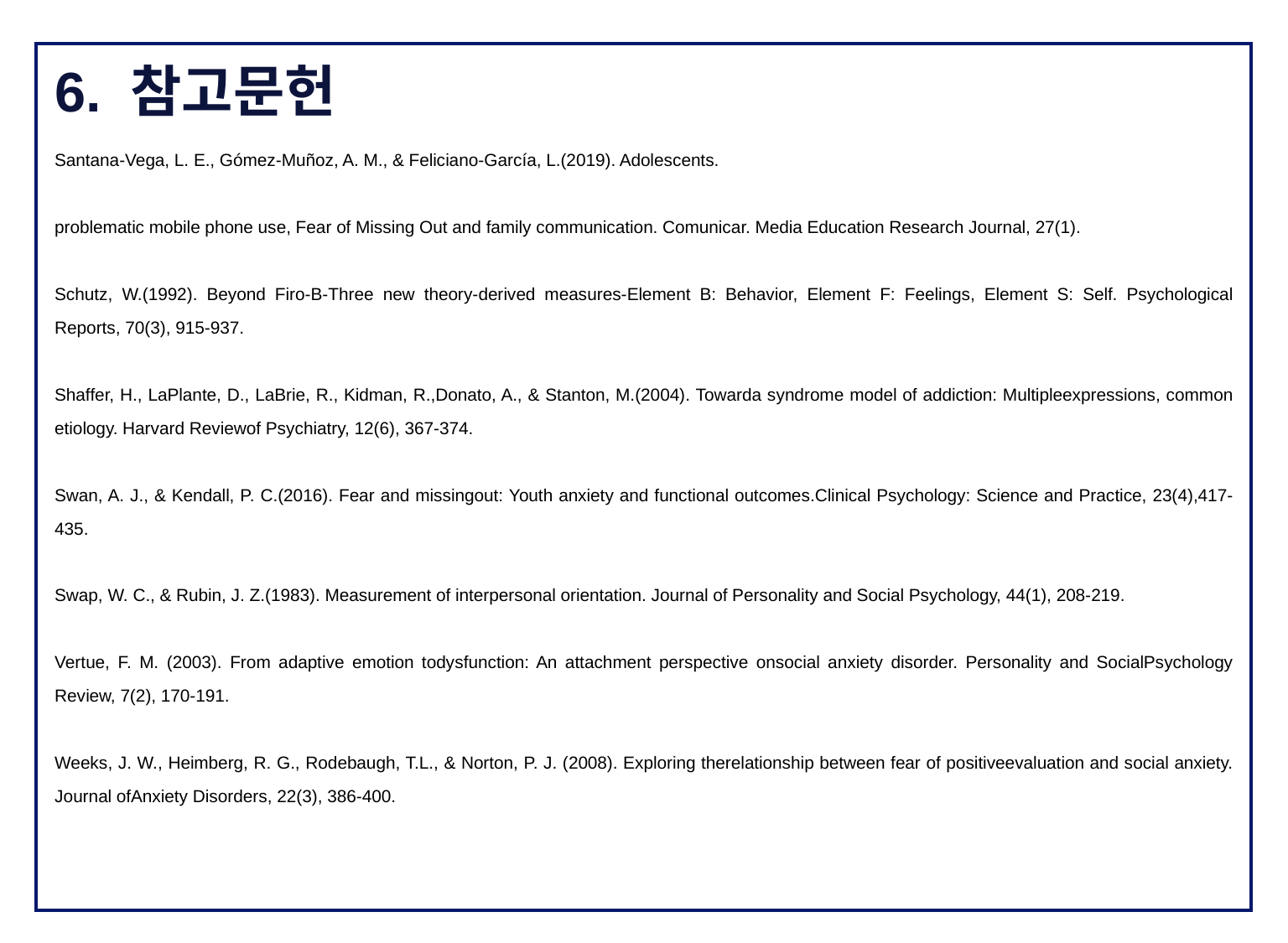

6. 참고문헌
Santana-Vega, L. E., Gómez-Muñoz, A. M., & Feliciano-García, L.(2019). Adolescents.

problematic mobile phone use, Fear of Missing Out and family communication. Comunicar. Media Education Research Journal, 27(1).

Schutz, W.(1992). Beyond Firo-B-Three new theory-derived measures-Element B: Behavior, Element F: Feelings, Element S: Self. Psychological Reports, 70(3), 915-937.

Shaffer, H., LaPlante, D., LaBrie, R., Kidman, R.,Donato, A., & Stanton, M.(2004). Towarda syndrome model of addiction: Multipleexpressions, common etiology. Harvard Reviewof Psychiatry, 12(6), 367-374.

Swan, A. J., & Kendall, P. C.(2016). Fear and missingout: Youth anxiety and functional outcomes.Clinical Psychology: Science and Practice, 23(4),417-435.

Swap, W. C., & Rubin, J. Z.(1983). Measurement of interpersonal orientation. Journal of Personality and Social Psychology, 44(1), 208-219.

Vertue, F. M. (2003). From adaptive emotion todysfunction: An attachment perspective onsocial anxiety disorder. Personality and SocialPsychology Review, 7(2), 170-191.

Weeks, J. W., Heimberg, R. G., Rodebaugh, T.L., & Norton, P. J. (2008). Exploring therelationship between fear of positiveevaluation and social anxiety. Journal ofAnxiety Disorders, 22(3), 386-400.